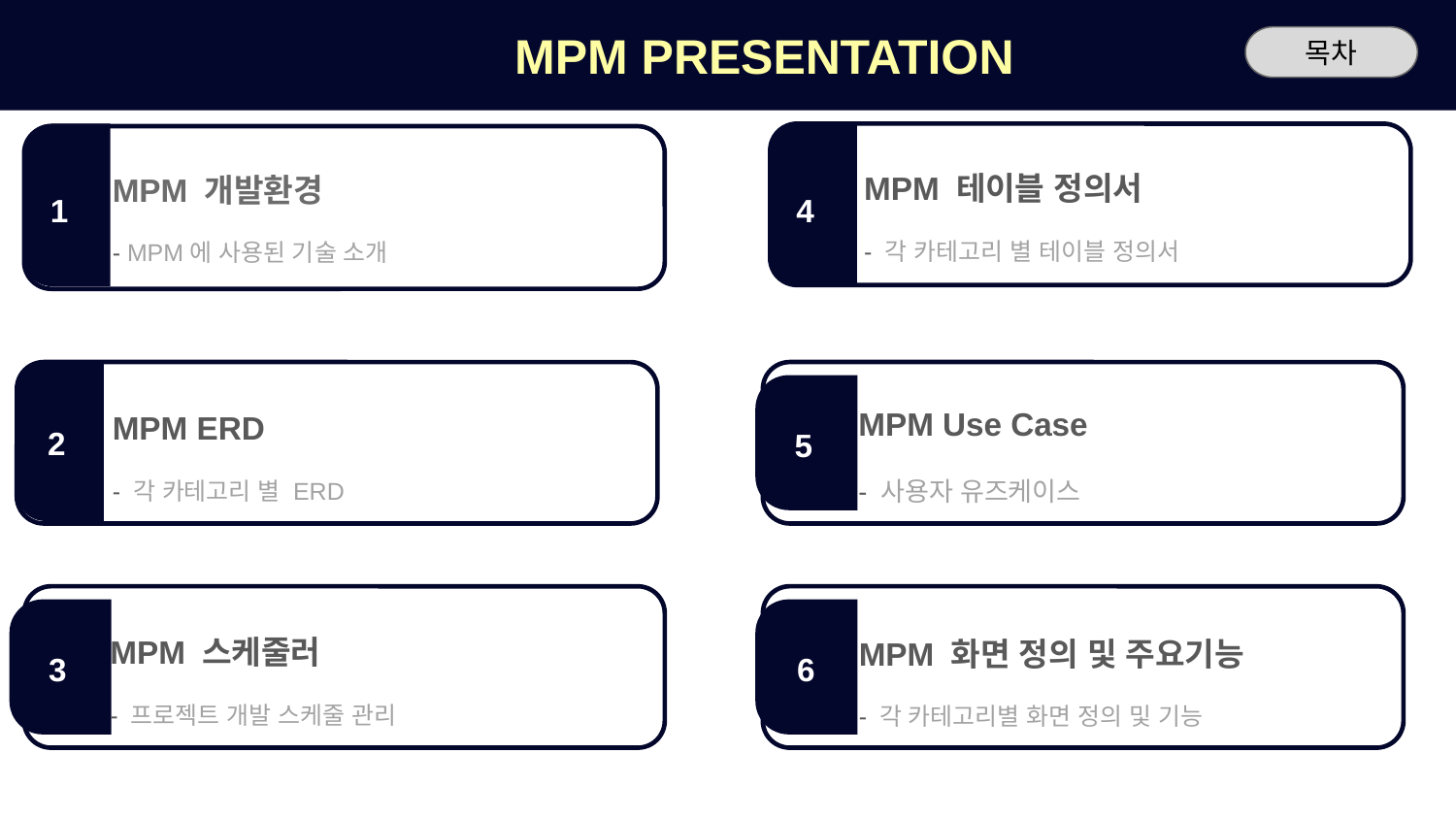

MPM PRESENTATION
목차
MPM 테이블 정의서
- 각 카테고리 별 테이블 정의서

4
MPM 개발환경
- MPM에 사용된 기술 소개

1
MPM Use Case
- 사용자 유즈케이스

5
MPM ERD
- 각 카테고리 별 ERD

2

MPM 스케줄러
- 프로젝트 개발 스케줄 관리

3

MPM 화면 정의 및 주요기능
- 각 카테고리별 화면 정의 및 기능

6